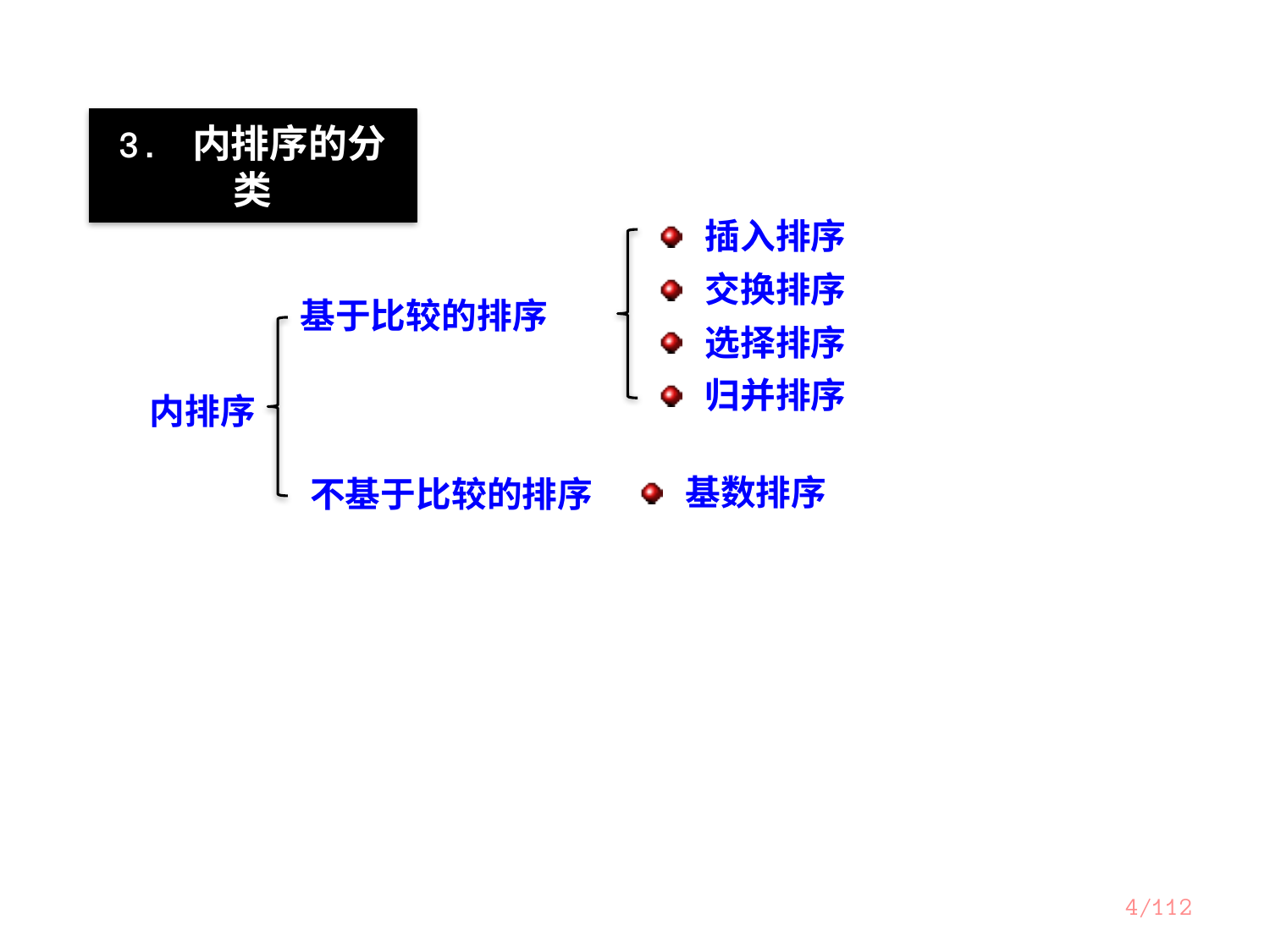

3. 内排序的分类
插入排序
交换排序
选择排序
归并排序

基于比较的排序

内排序
基数排序
不基于比较的排序
4/112